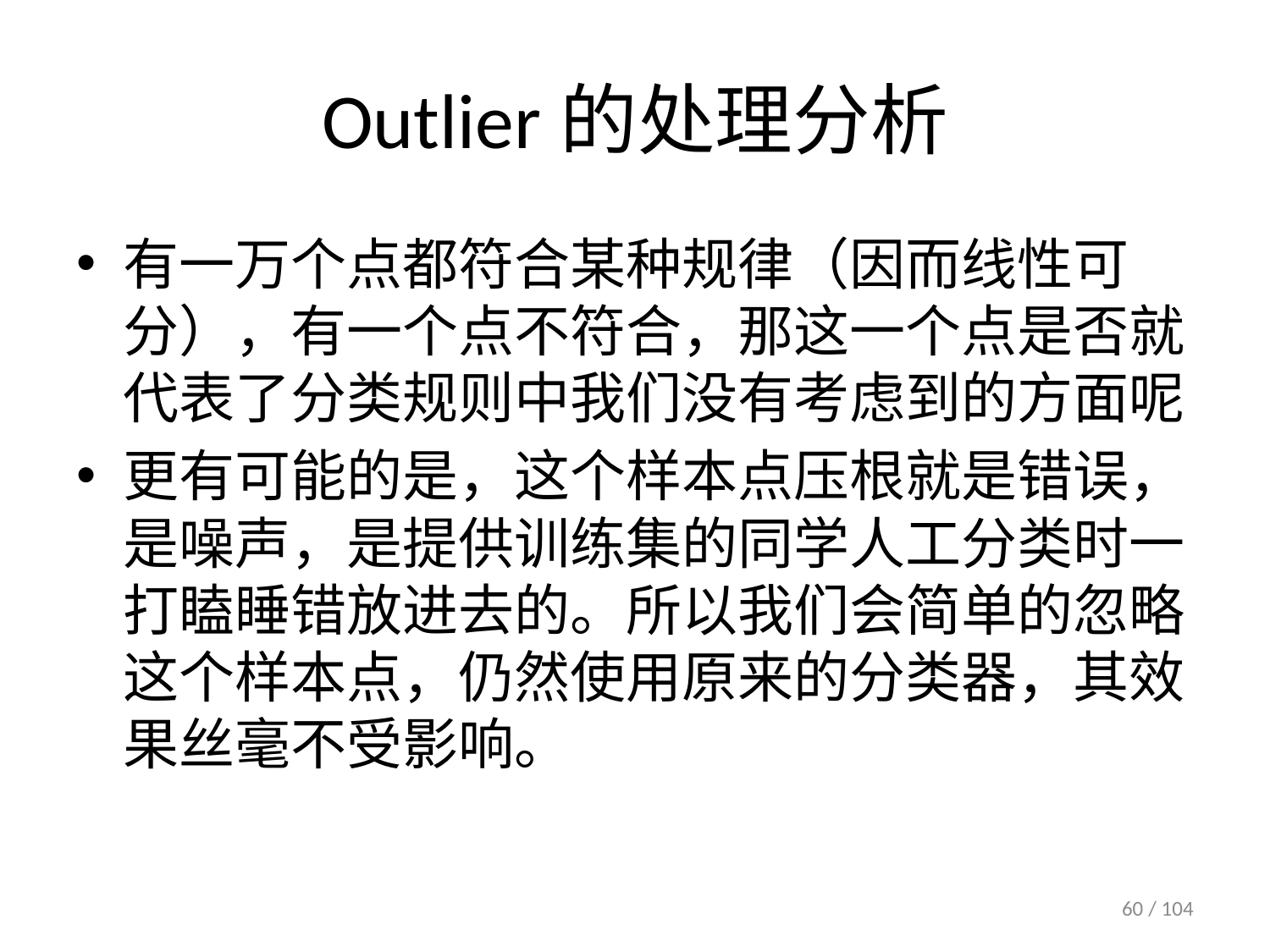

# Outlier的处理分析
有一万个点都符合某种规律（因而线性可分），有一个点不符合，那这一个点是否就代表了分类规则中我们没有考虑到的方面呢
更有可能的是，这个样本点压根就是错误，是噪声，是提供训练集的同学人工分类时一打瞌睡错放进去的。所以我们会简单的忽略这个样本点，仍然使用原来的分类器，其效果丝毫不受影响。
60